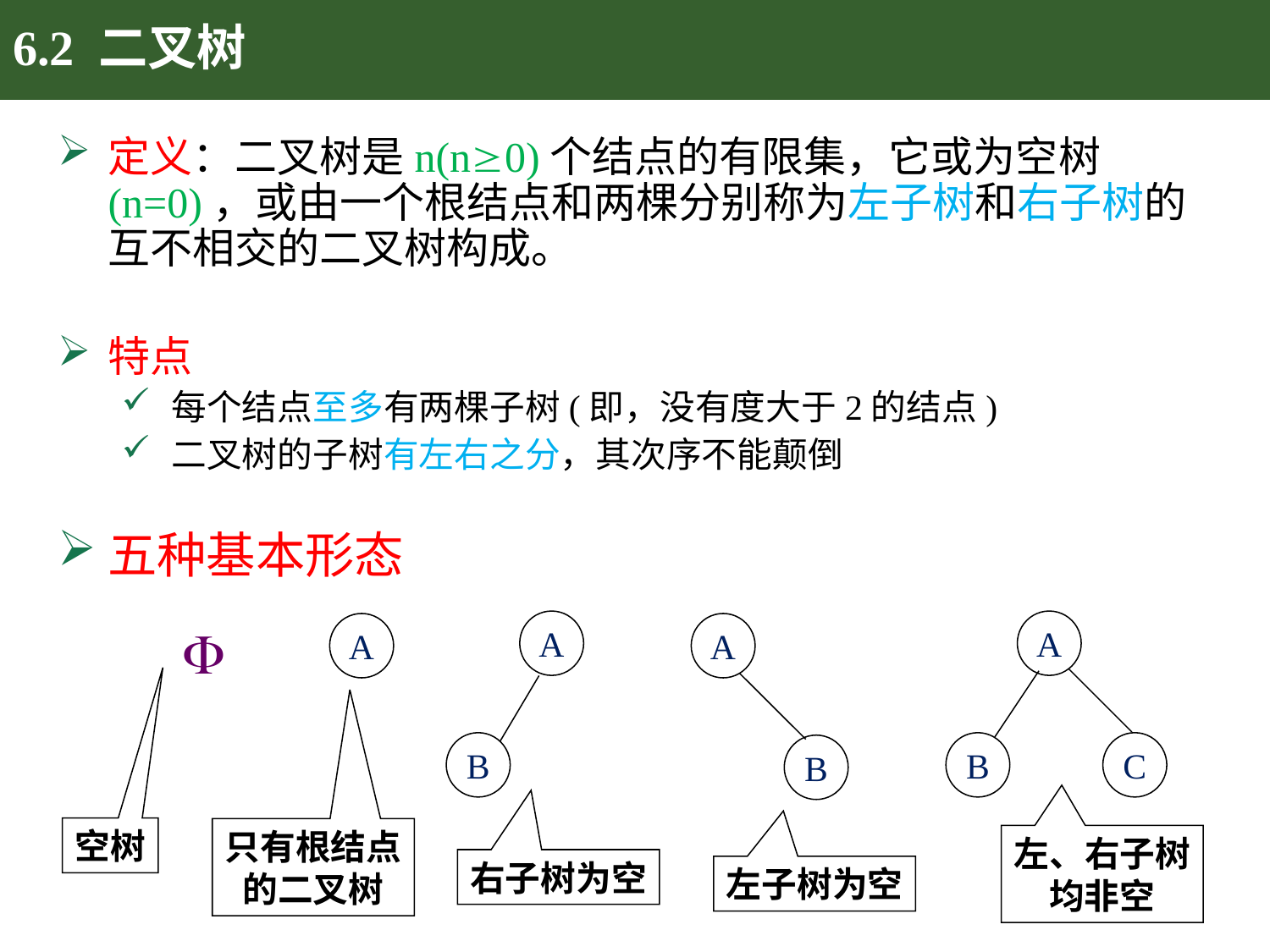

# 6.2 二叉树
定义：二叉树是n(n≥0)个结点的有限集，它或为空树(n=0)，或由一个根结点和两棵分别称为左子树和右子树的互不相交的二叉树构成。

特点
每个结点至多有两棵子树(即，没有度大于2的结点)
二叉树的子树有左右之分，其次序不能颠倒

五种基本形态
A

B
右子树为空
A

B
C
左、右子树
均非空
Φ
空树
A
只有根结点
的二叉树
A

B
左子树为空